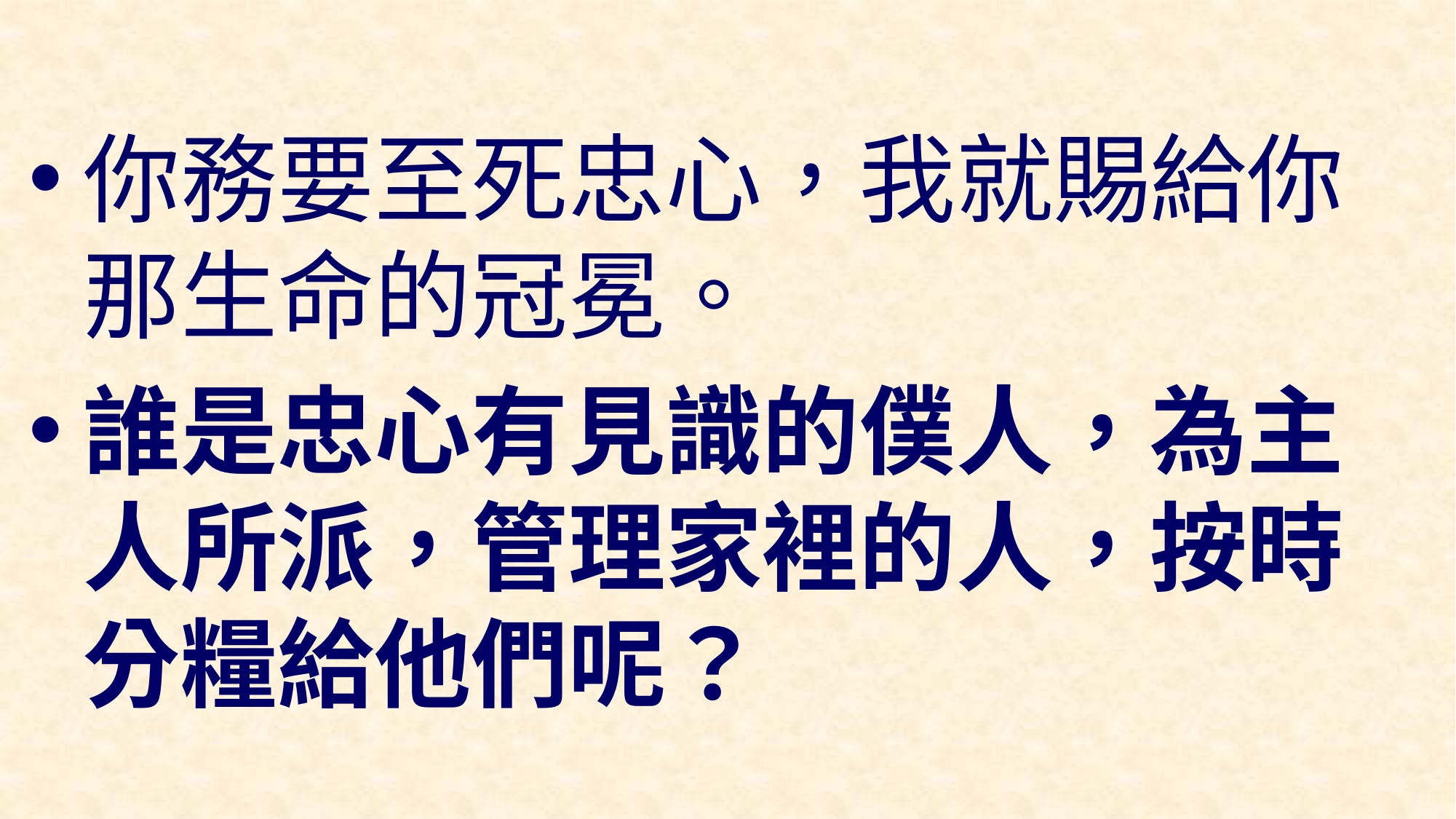

你務要至死忠心，我就賜給你那生命的冠冕。
誰是忠心有見識的僕人，為主人所派，管理家裡的人，按時分糧給他們呢？